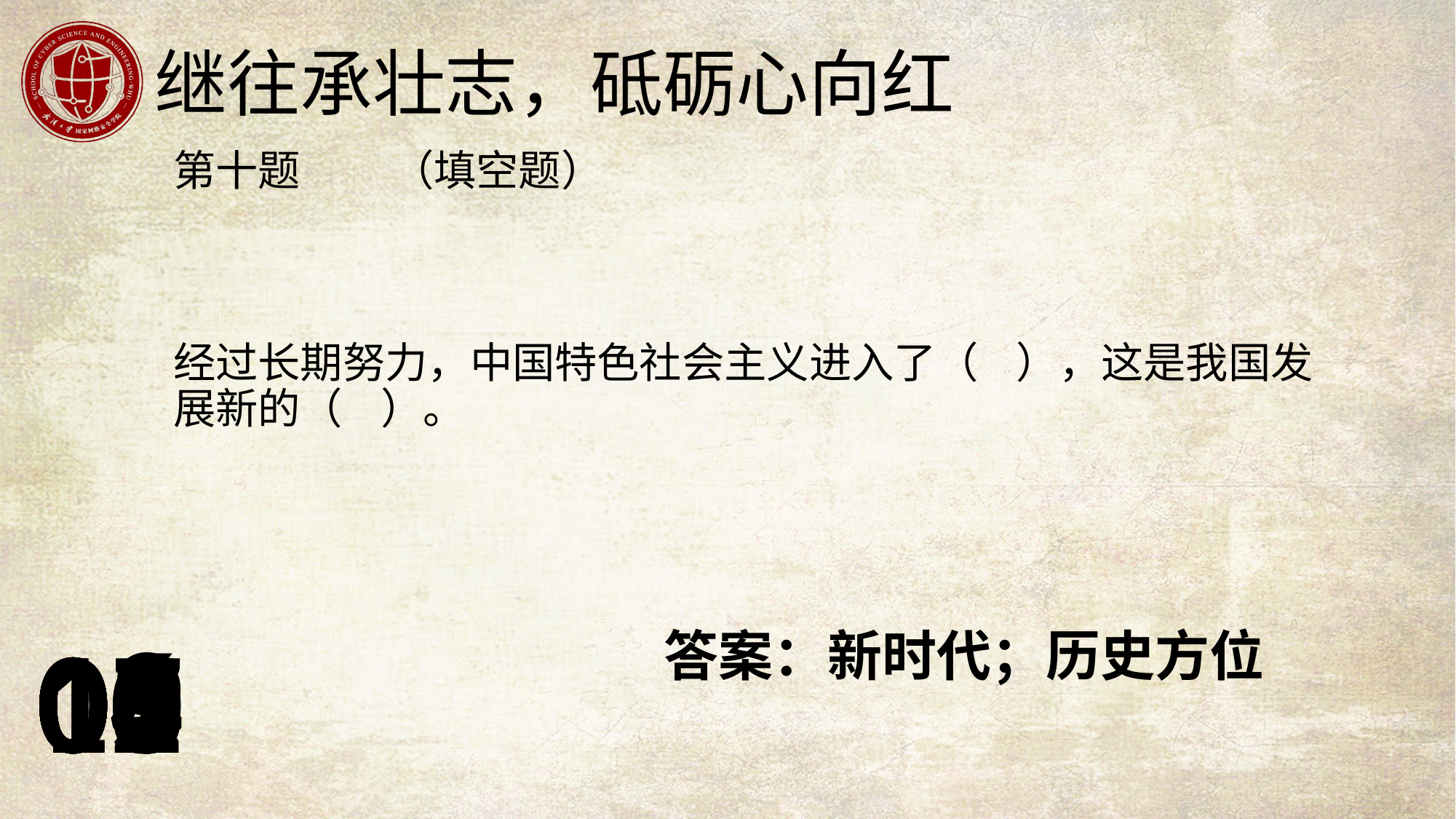

第十题	（填空题）
经过长期努力，中国特色社会主义进入了（    ），这是我国发展新的（    ）。
答案：新时代；历史方位